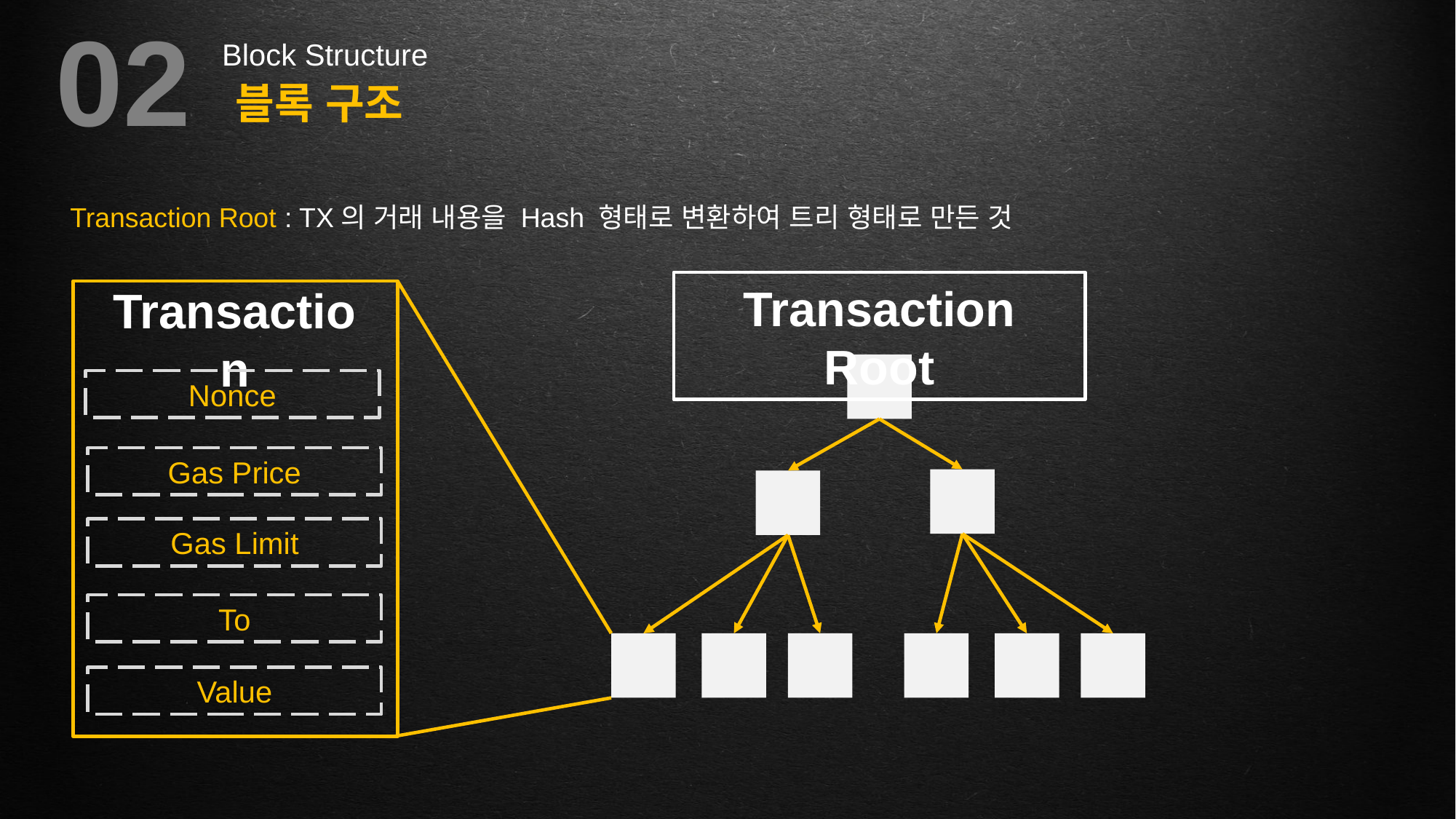

02
Block Structure
블록 구조
Transaction Root
: TX의 거래 내용을 Hash 형태로 변환하여 트리 형태로 만든 것
Transaction Root
Transaction

Nonce
Gas Price

Gas Limit
To

Value